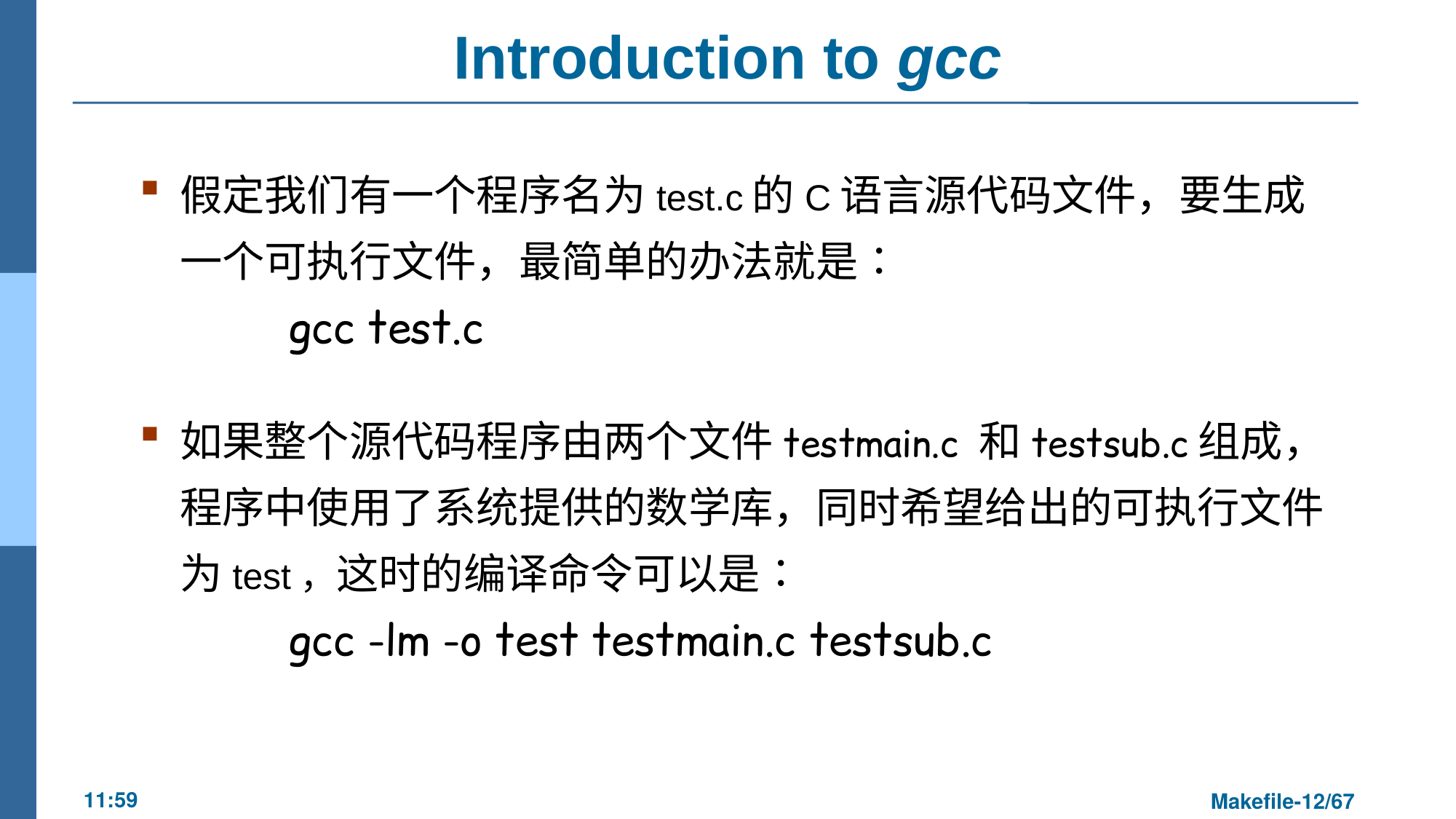

# Introduction to gcc
假定我们有一个程序名为test.c的C语言源代码文件，要生成一个可执行文件，最简单的办法就是∶
	gcc test.c
如果整个源代码程序由两个文件testmain.c 和testsub.c组成，程序中使用了系统提供的数学库，同时希望给出的可执行文件为test，这时的编译命令可以是∶
	gcc -lm -o test testmain.c testsub.c